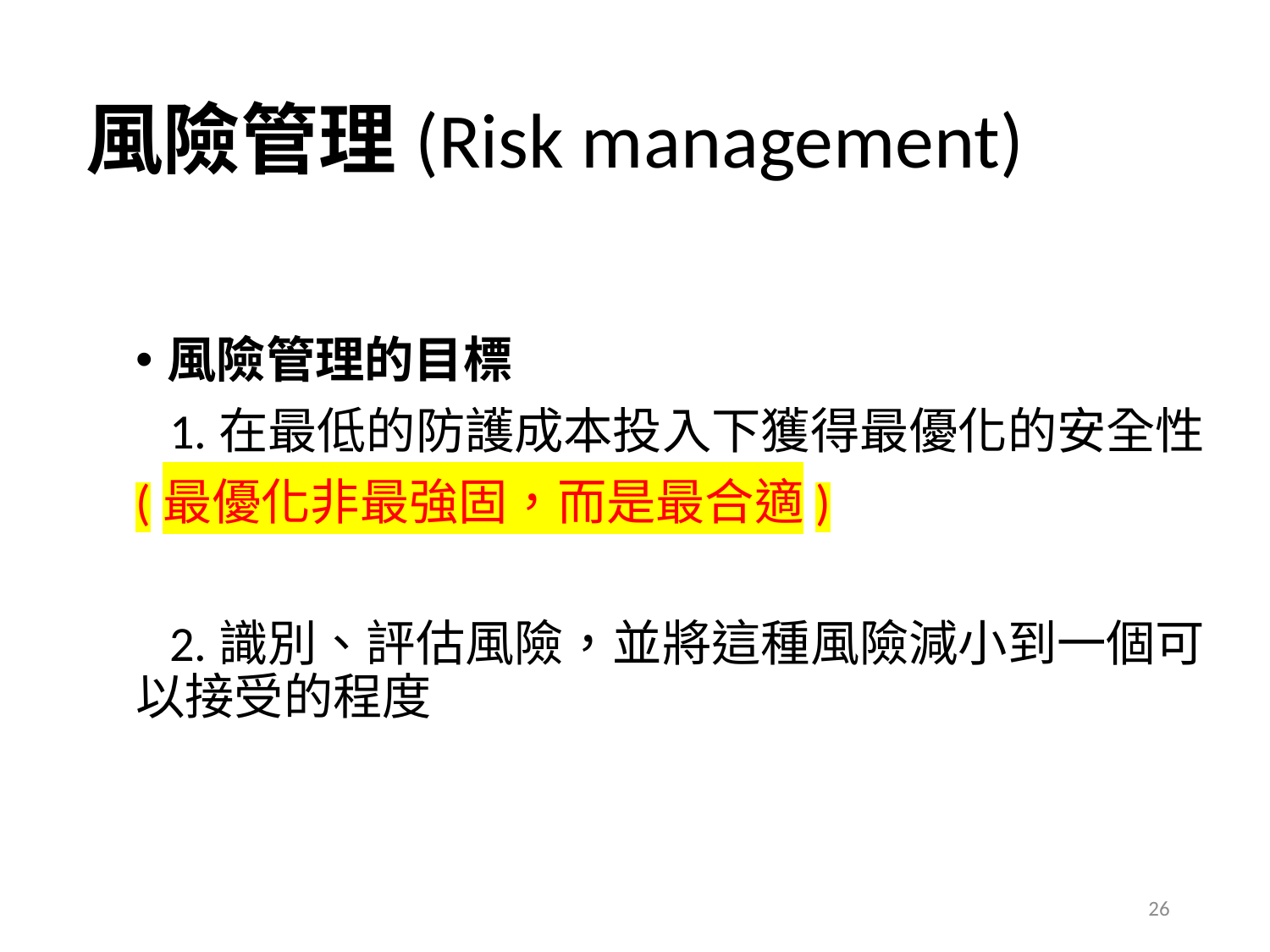

風險管理(Risk management)
風險管理的目標
   1.在最低的防護成本投入下獲得最優化的安全性
(最優化非最強固，而是最合適)

   2.識別、評估風險，並將這種風險減小到一個可以接受的程度
26